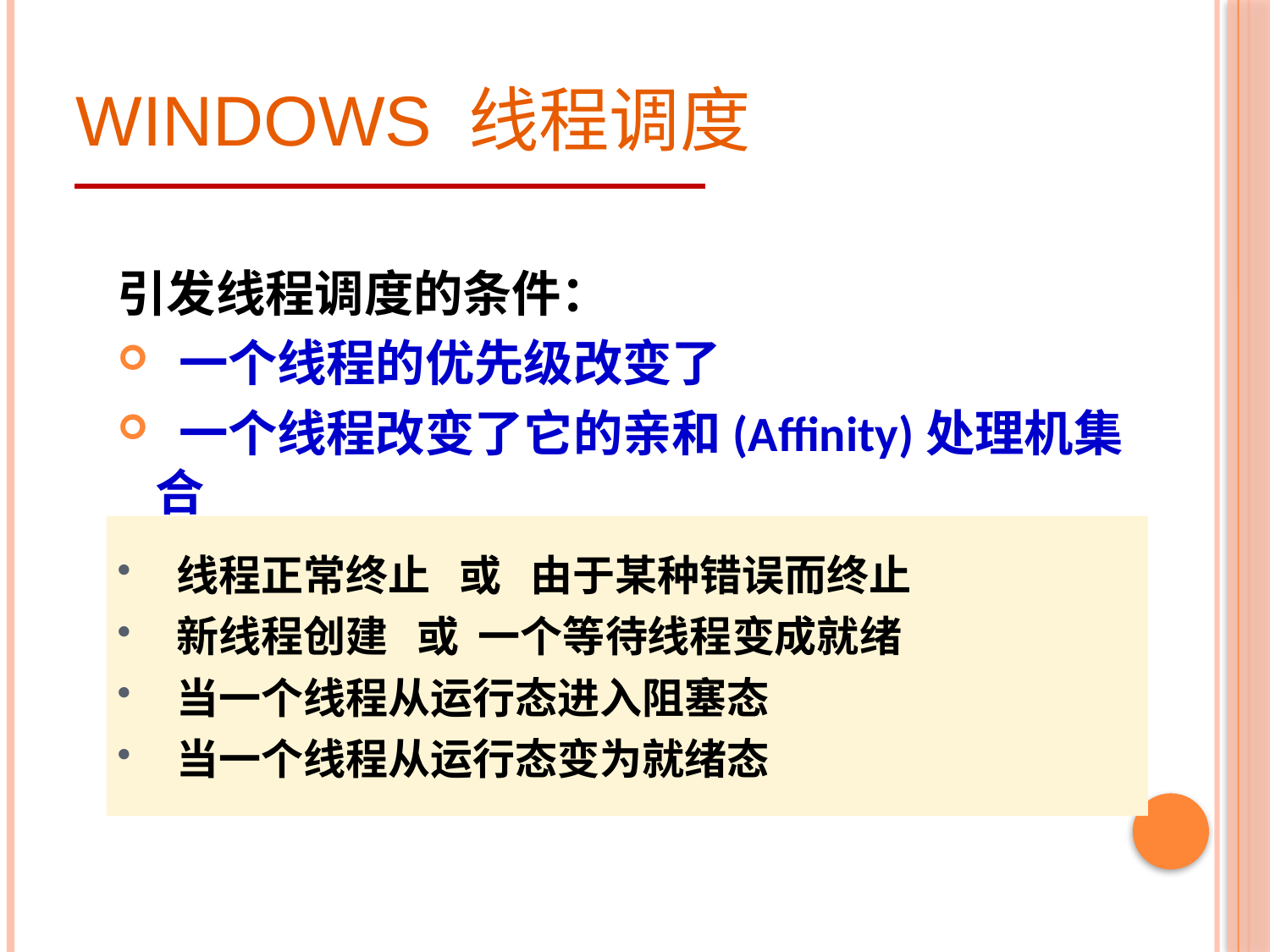

# Windows 线程调度
引发线程调度的条件：
 一个线程的优先级改变了
 一个线程改变了它的亲和(Affinity)处理机集合
 线程正常终止   或   由于某种错误而终止
 新线程创建   或  一个等待线程变成就绪
 当一个线程从运行态进入阻塞态
 当一个线程从运行态变为就绪态